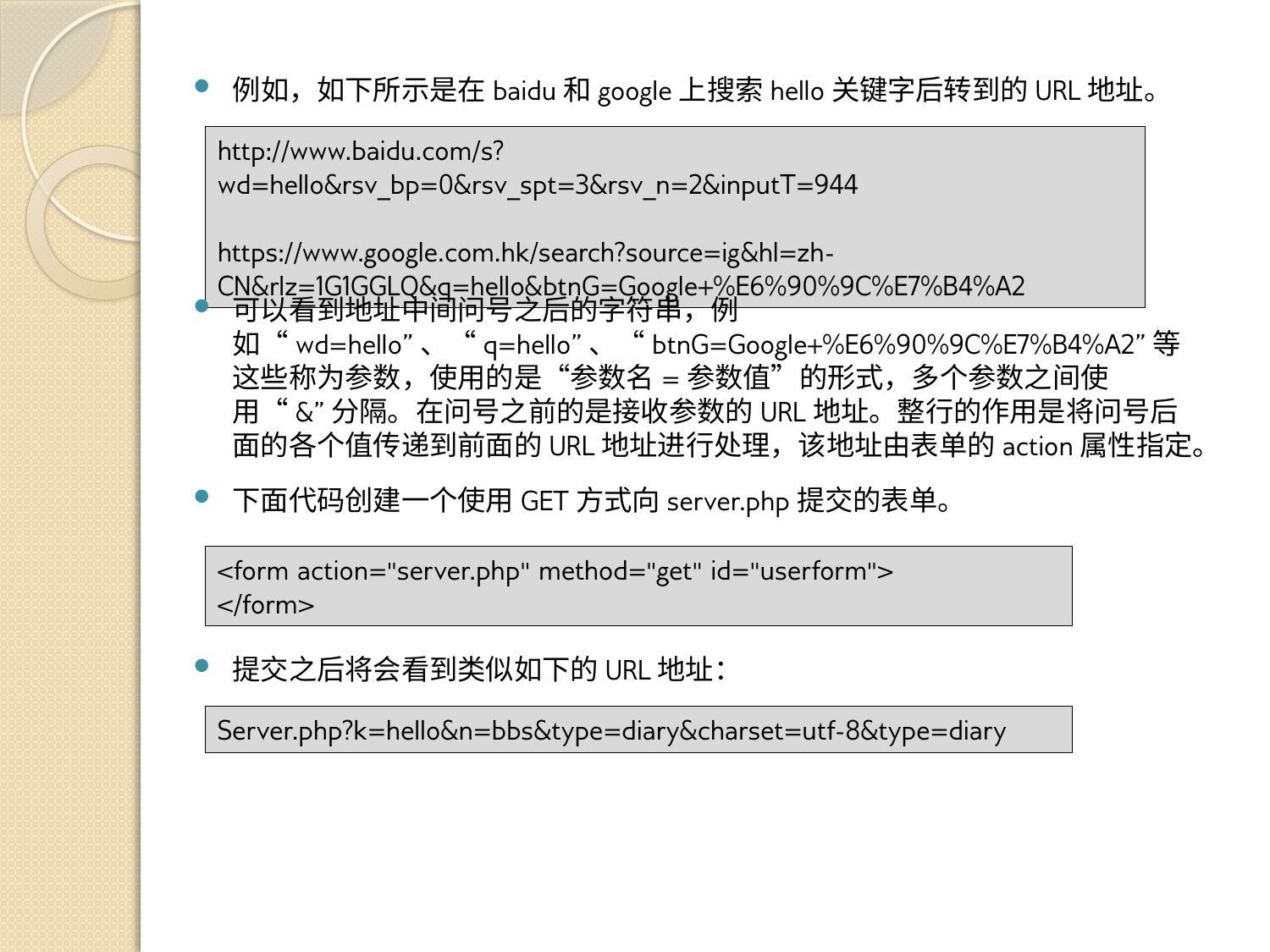

例如，如下所示是在baidu和google上搜索hello关键字后转到的URL地址。
http://www.baidu.com/s?wd=hello&rsv_bp=0&rsv_spt=3&rsv_n=2&inputT=944

https://www.google.com.hk/search?source=ig&hl=zh-CN&rlz=1G1GGLQ&q=hello&btnG=Google+%E6%90%9C%E7%B4%A2
可以看到地址中间问号之后的字符串，例如“wd=hello”、“q=hello”、“btnG=Google+%E6%90%9C%E7%B4%A2”等这些称为参数，使用的是“参数名=参数值”的形式，多个参数之间使用“&”分隔。在问号之前的是接收参数的URL地址。整行的作用是将问号后面的各个值传递到前面的URL地址进行处理，该地址由表单的action属性指定。
下面代码创建一个使用GET方式向server.php提交的表单。
<form action="server.php" method="get" id="userform">
</form>
提交之后将会看到类似如下的URL地址：
Server.php?k=hello&n=bbs&type=diary&charset=utf-8&type=diary